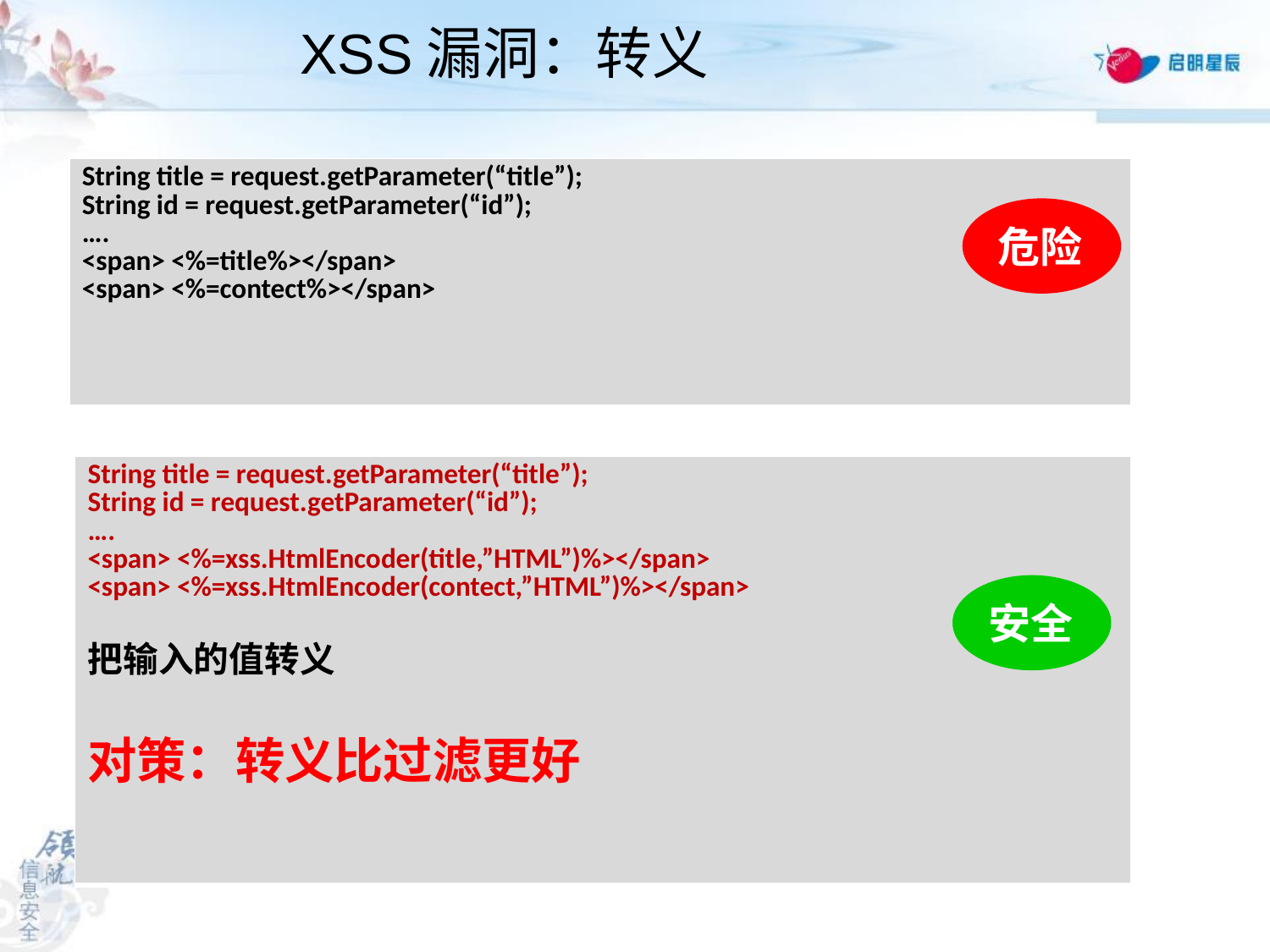

# XSS漏洞：转义
| String title = request.getParameter(“title”); String id = request.getParameter(“id”); …. <span> <%=title%></span> <span> <%=contect%></span> |
| --- |
危险
| String title = request.getParameter(“title”); String id = request.getParameter(“id”); …. <span> <%=xss.HtmlEncoder(title,”HTML”)%></span> <span> <%=xss.HtmlEncoder(contect,”HTML”)%></span> 把输入的值转义 对策：转义比过滤更好 |
| --- |
安全